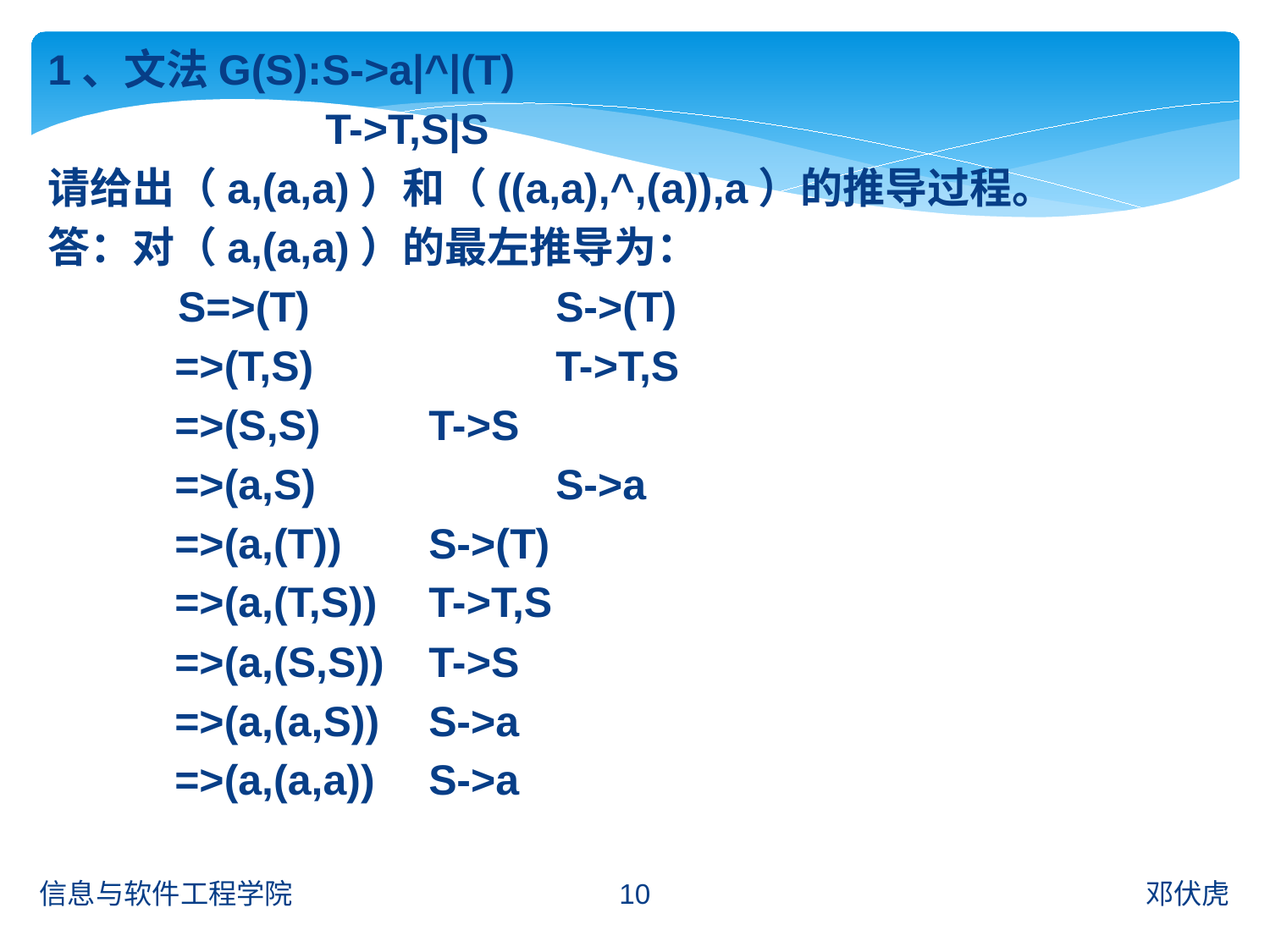

1、文法G(S):S->a|^|(T)
		  T->T,S|S
请给出（a,(a,a)）和（((a,a),^,(a)),a）的推导过程。
答：对（a,(a,a)）的最左推导为：
           S=>(T) 		S->(T)
  	=>(T,S)		T->T,S
	=>(S,S)	T->S
  	=>(a,S)		S->a
	=>(a,(T))	S->(T)
	=>(a,(T,S))	T->T,S
	=>(a,(S,S))	T->S
	=>(a,(a,S))	S->a
	=>(a,(a,a))	S->a
10
信息与软件工程学院
邓伏虎